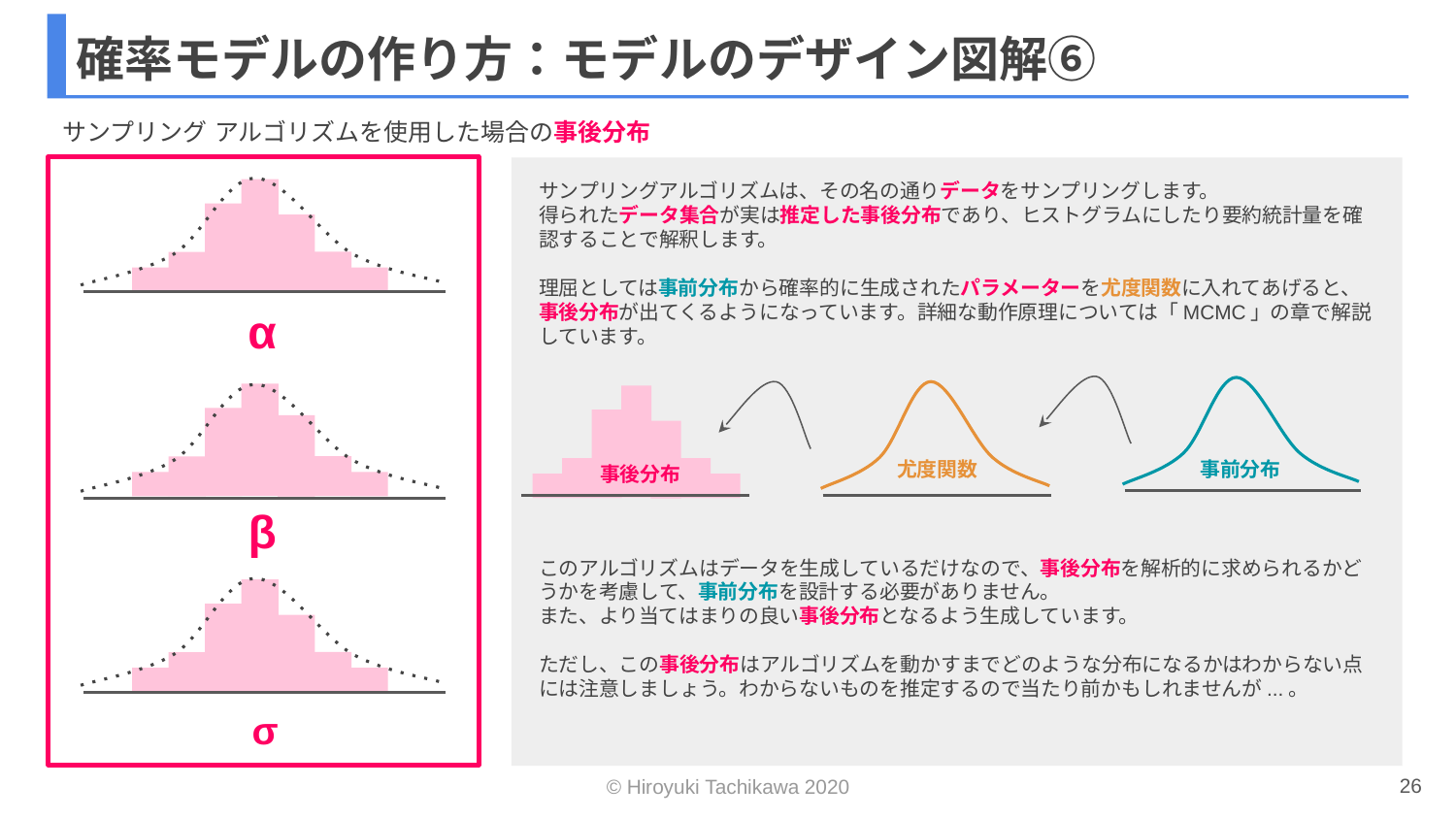

# 確率モデルの作り方：モデルのデザイン図解⑥
サンプリング アルゴリズムを使用した場合の事後分布

サンプリングアルゴリズムは、その名の通りデータをサンプリングします。
得られたデータ集合が実は推定した事後分布であり、ヒストグラムにしたり要約統計量を確認することで解釈します。

理屈としては事前分布から確率的に生成されたパラメーターを尤度関数に入れてあげると、事後分布が出てくるようになっています。詳細な動作原理については「MCMC」の章で解説しています。

α

尤度関数
事前分布

 事後分布

β
このアルゴリズムはデータを生成しているだけなので、事後分布を解析的に求められるかどうかを考慮して、事前分布を設計する必要がありません。
また、より当てはまりの良い事後分布となるよう生成しています。

ただし、この事後分布はアルゴリズムを動かすまでどのような分布になるかはわからない点には注意しましょう。わからないものを推定するので当たり前かもしれませんが...。

σ
26